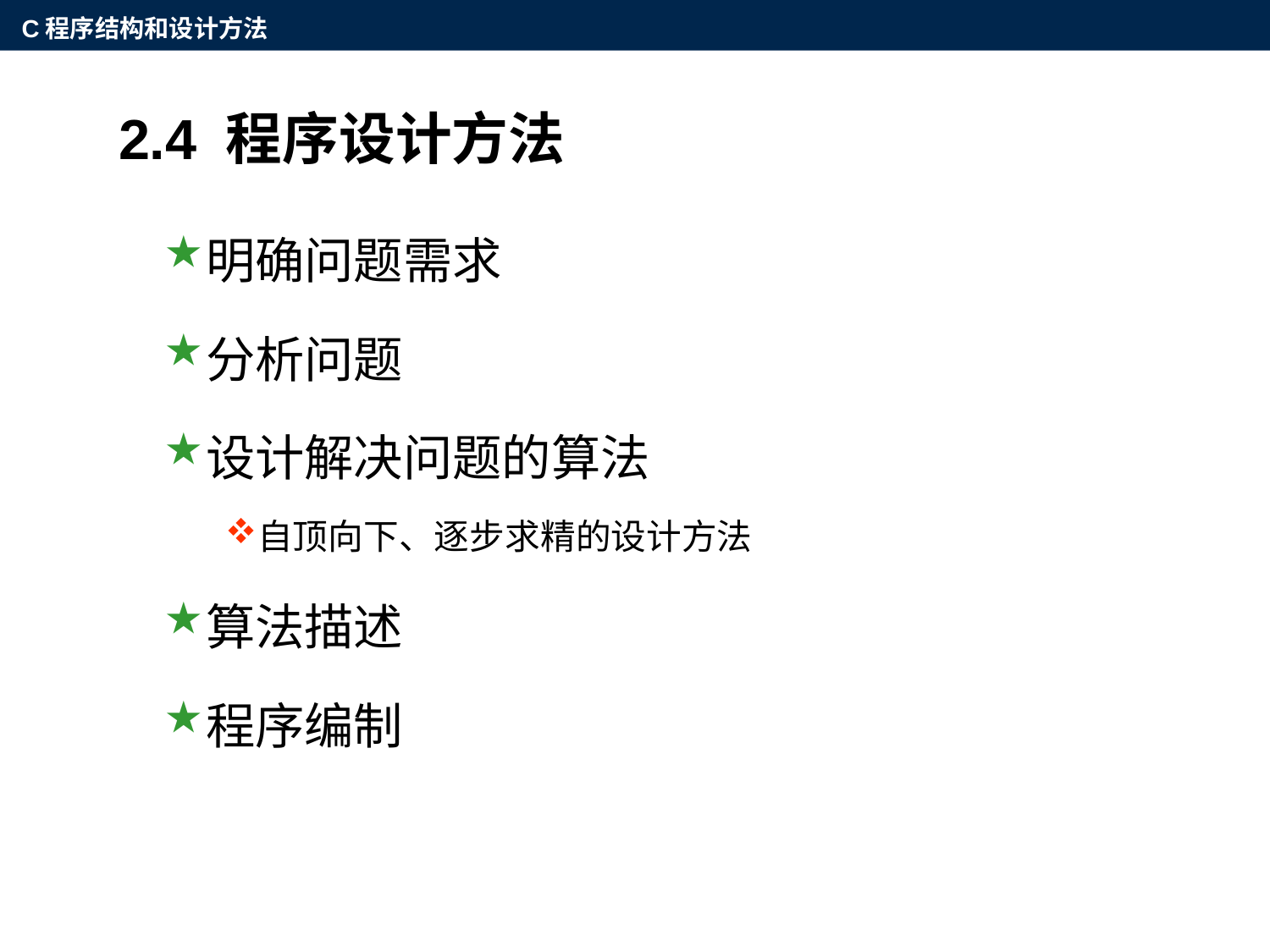

C程序结构和设计方法
2.4 程序设计方法
明确问题需求
分析问题
设计解决问题的算法
自顶向下、逐步求精的设计方法
算法描述
程序编制